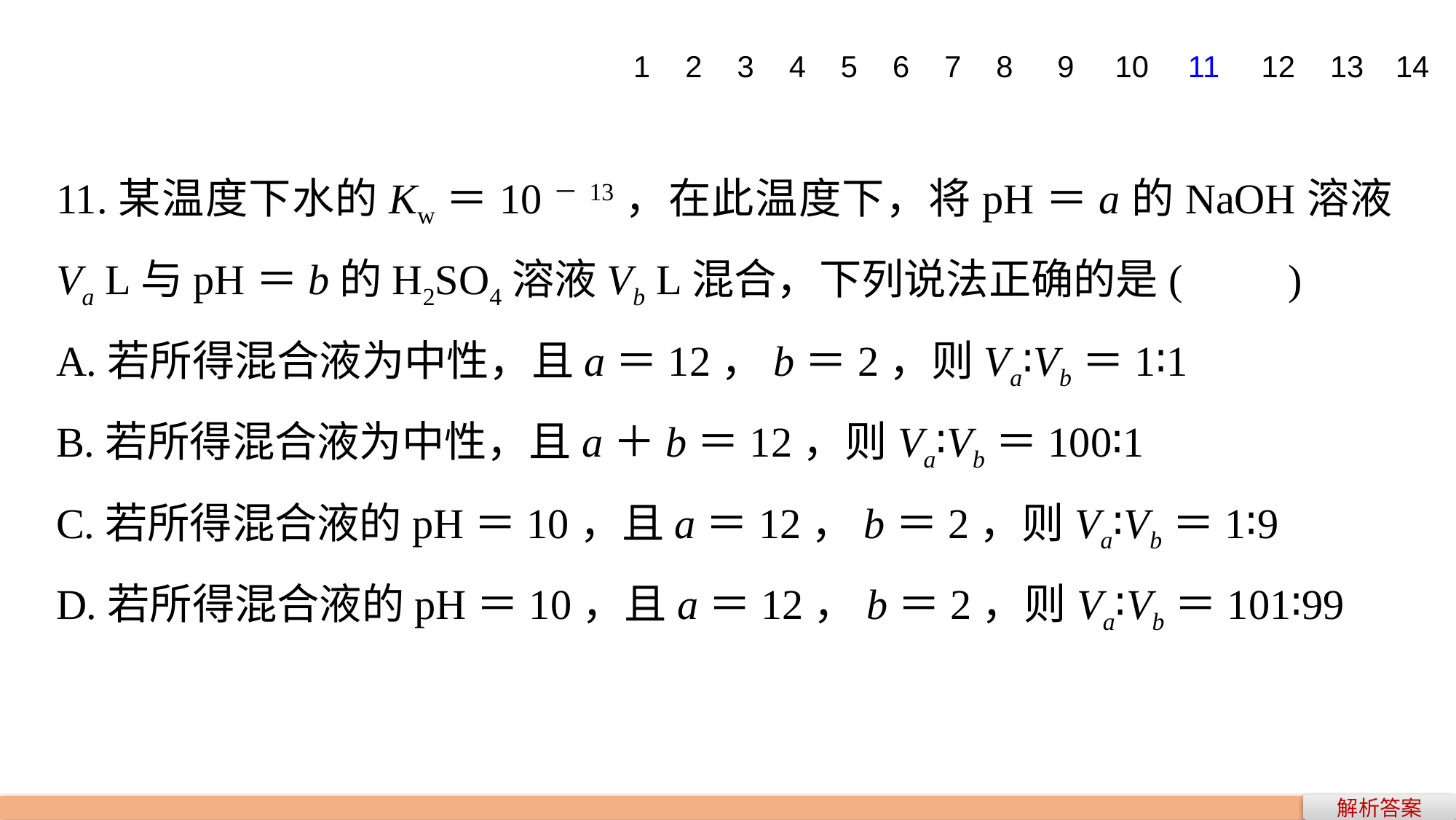

1
2
3
4
5
6
7
8
9
10
11
12
13
14
11.某温度下水的Kw＝10－13，在此温度下，将pH＝a的NaOH溶液Va L与pH＝b的H2SO4溶液Vb L混合，下列说法正确的是(　　)
A.若所得混合液为中性，且a＝12，b＝2，则Va∶Vb＝1∶1
B.若所得混合液为中性，且a＋b＝12，则Va∶Vb＝100∶1
C.若所得混合液的pH＝10，且a＝12，b＝2，则Va∶Vb＝1∶9
D.若所得混合液的pH＝10，且a＝12，b＝2，则Va∶Vb＝101∶99
解析答案